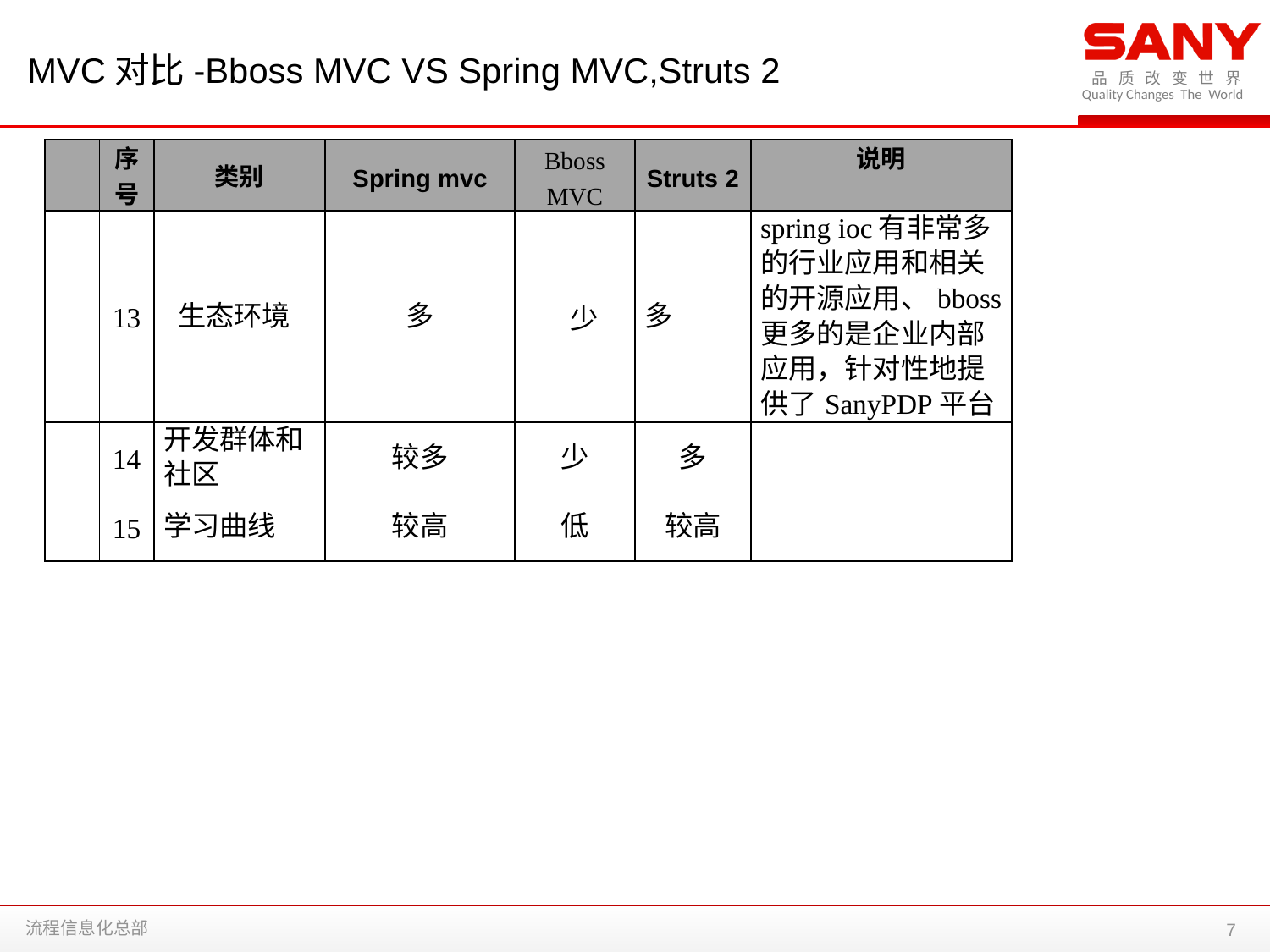

MVC对比-Bboss MVC VS Spring MVC,Struts 2

|  | 序号 | 类别 | Spring mvc | Bboss MVC | Struts 2 | 说明 |
| --- | --- | --- | --- | --- | --- | --- |
|  | 13 | 生态环境 | 多 | 少 | 多 | spring ioc有非常多的行业应用和相关的开源应用、bboss更多的是企业内部应用，针对性地提供了SanyPDP平台 |
|  | 14 | 开发群体和社区 | 较多 | 少 | 多 |  |
|  | 15 | 学习曲线 | 较高 | 低 | 较高 |  |
7
流程信息化总部